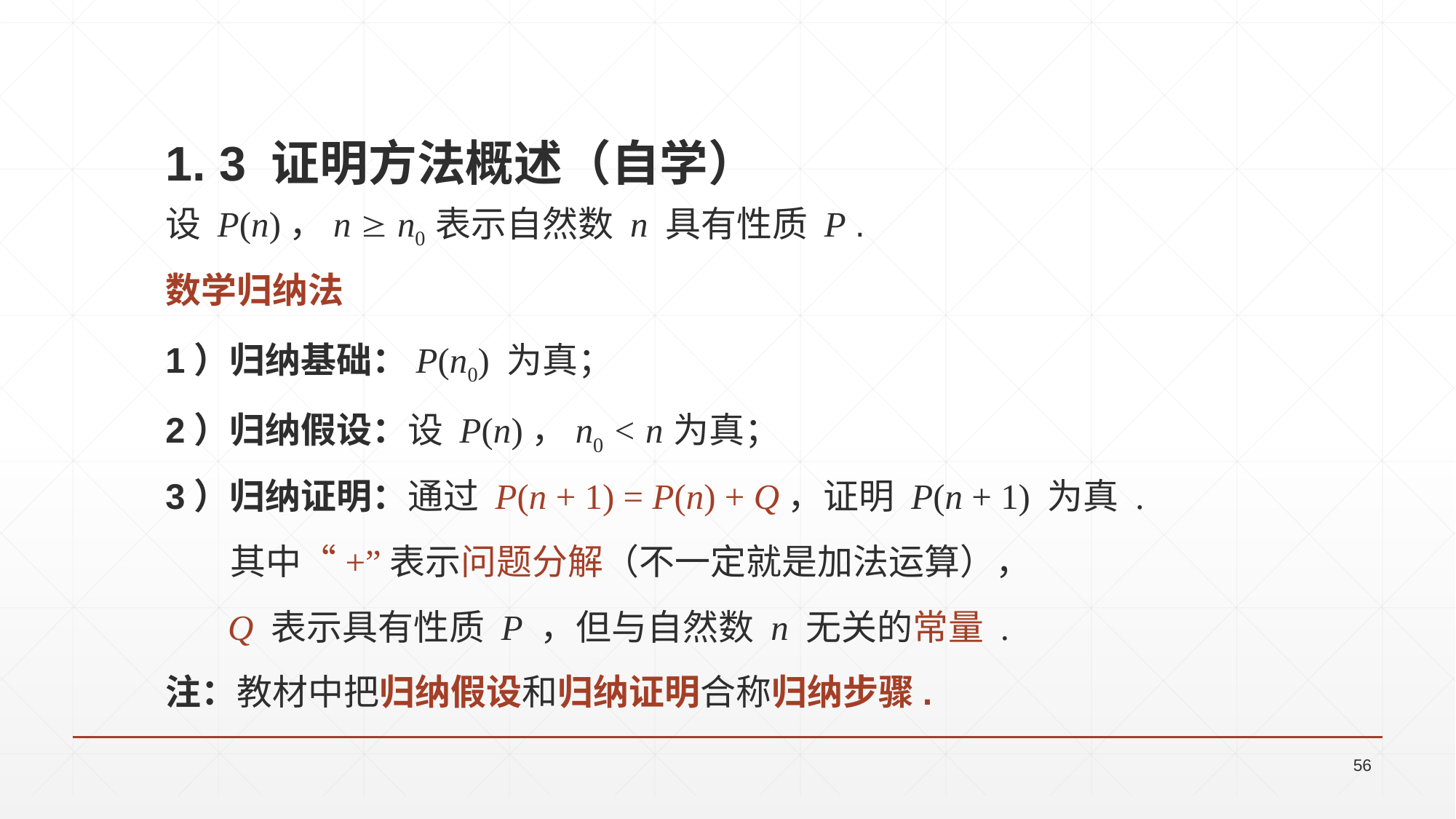

1. 3 证明方法概述（自学）
设 P(n)，n ≥ n0 表示自然数 n 具有性质 P .
数学归纳法
1）归纳基础：P(n0) 为真；
2）归纳假设：设 P(n)，n0 < n 为真；
3）归纳证明：通过 P(n + 1) = P(n) + Q，证明 P(n + 1) 为真 .
       其中“+”表示问题分解（不一定就是加法运算），
       Q 表示具有性质 P ，但与自然数 n 无关的常量 .
注：教材中把归纳假设和归纳证明合称归纳步骤.
56